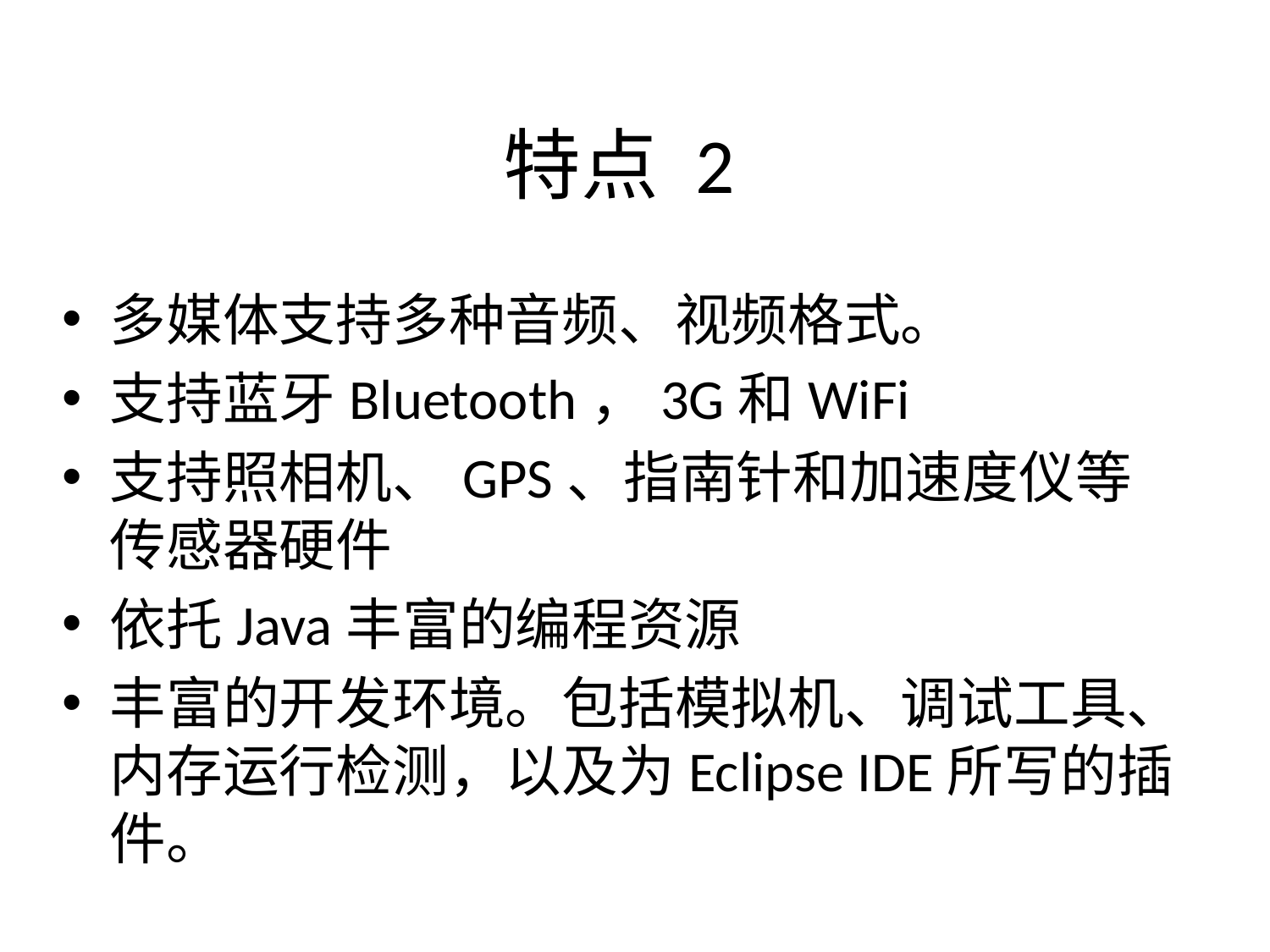

# 特点 2
多媒体支持多种音频、视频格式。
支持蓝牙Bluetooth，3G和WiFi
支持照相机、GPS、指南针和加速度仪等传感器硬件
依托Java丰富的编程资源
丰富的开发环境。包括模拟机、调试工具、内存运行检测，以及为Eclipse IDE所写的插件。